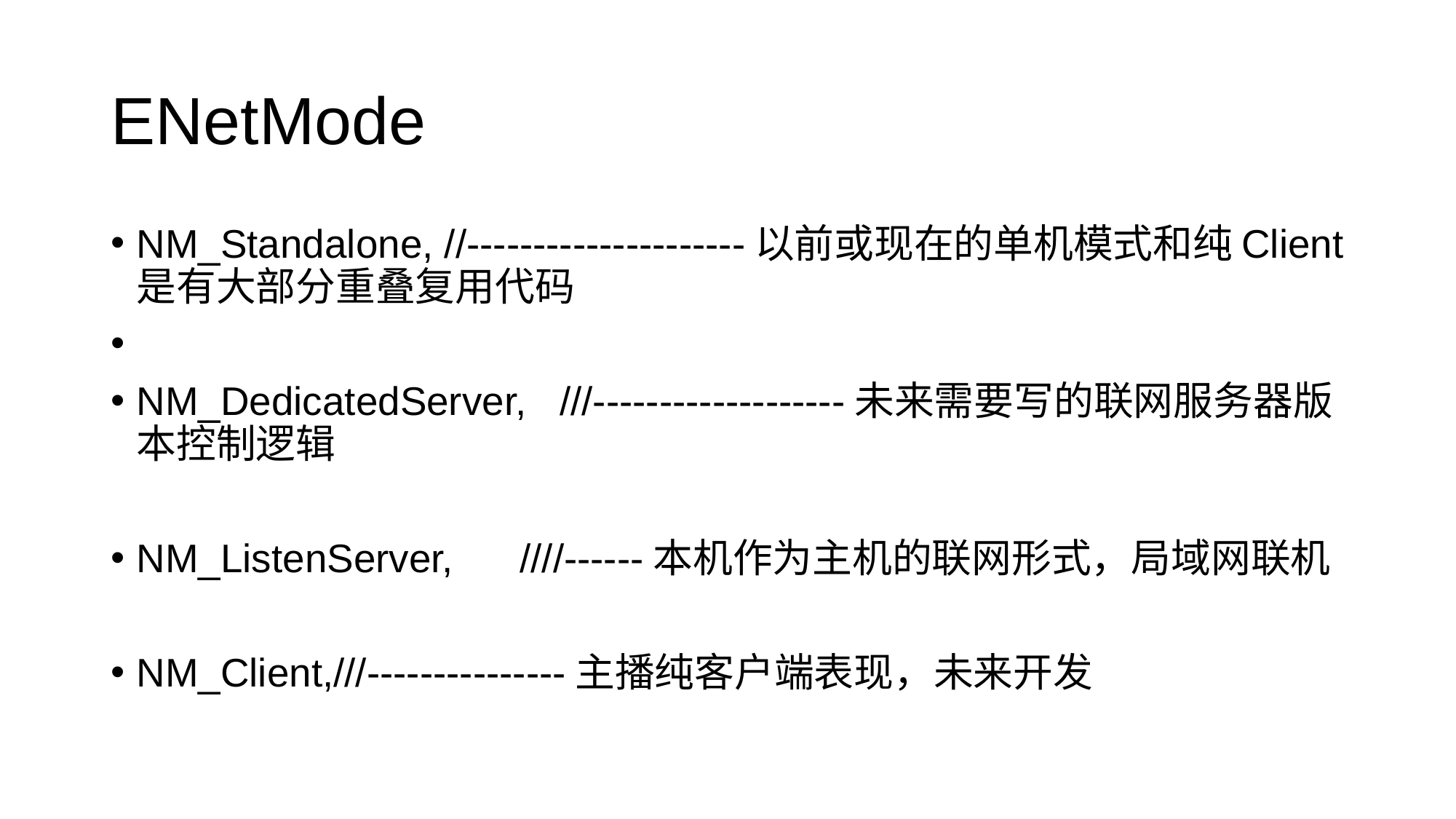

# ENetMode
NM_Standalone, //---------------------以前或现在的单机模式和纯Client是有大部分重叠复用代码

NM_DedicatedServer,   ///-------------------未来需要写的联网服务器版本控制逻辑

NM_ListenServer,      ////------本机作为主机的联网形式，局域网联机

NM_Client,///---------------主播纯客户端表现，未来开发